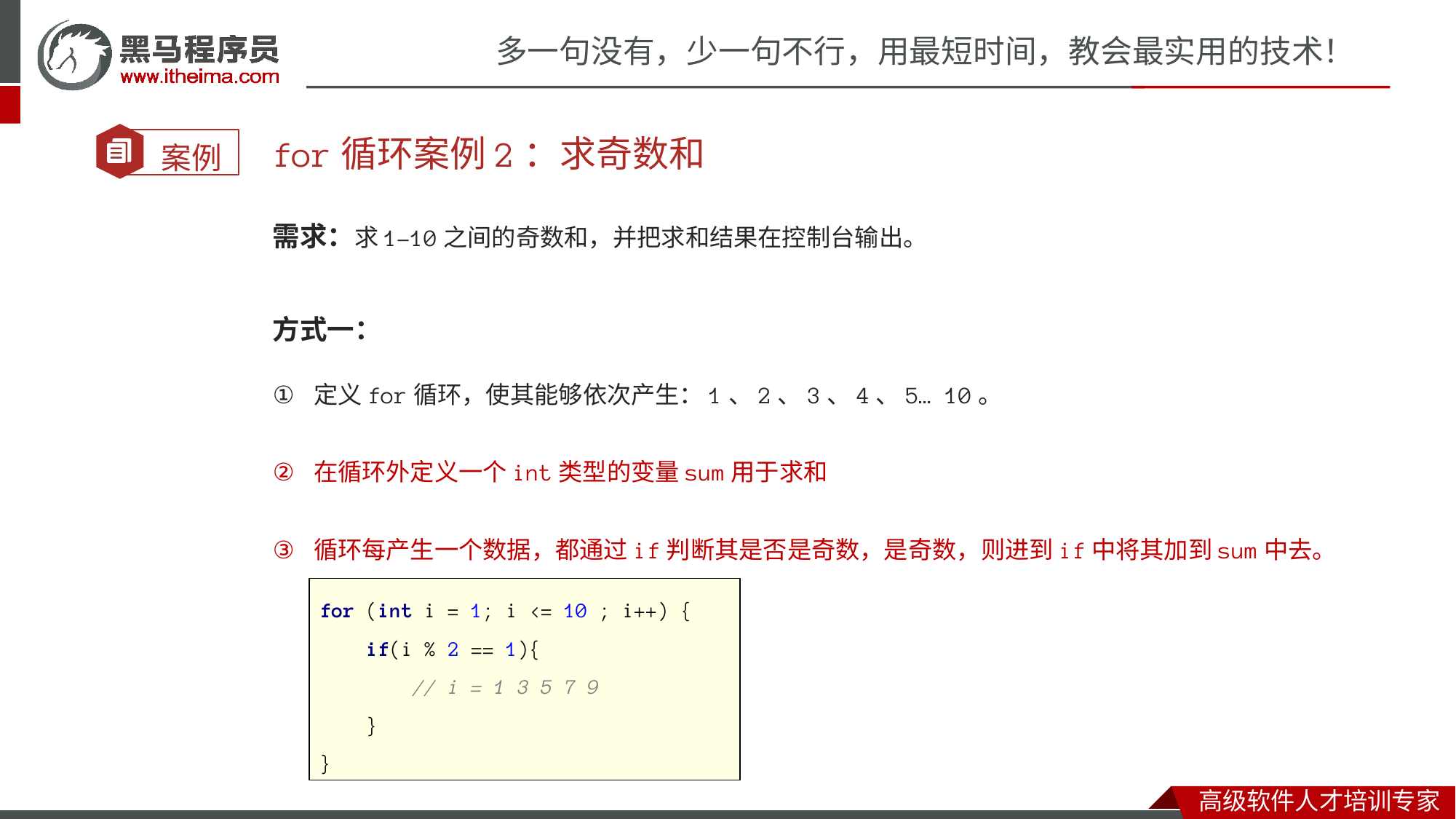

for循环案例2：求奇数和
需求：求1-10之间的奇数和，并把求和结果在控制台输出。
方式一：
定义for循环，使其能够依次产生：1、2、3、4、5… 10。
在循环外定义一个int类型的变量sum用于求和
循环每产生一个数据，都通过if判断其是否是奇数，是奇数，则进到if中将其加到sum中去。
for (int i = 1; i <= 10 ; i++) {
    if(i % 2 == 1){
        // i = 1 3 5 7 9
    }
}